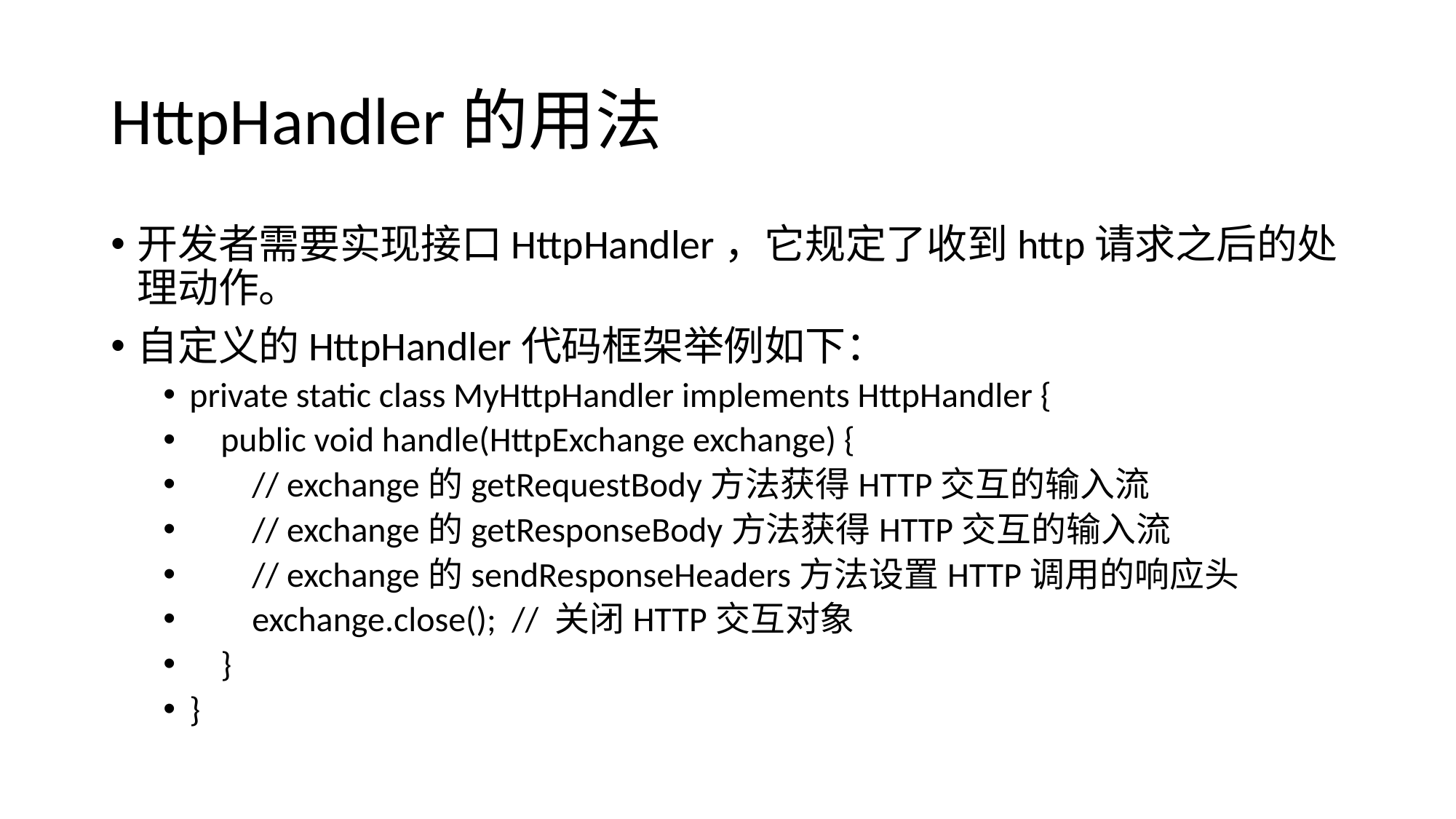

# HttpHandler的用法
开发者需要实现接口HttpHandler，它规定了收到http请求之后的处理动作。
自定义的HttpHandler代码框架举例如下：
private static class MyHttpHandler implements HttpHandler {
    public void handle(HttpExchange exchange) {
        // exchange的getRequestBody方法获得HTTP交互的输入流
        // exchange的getResponseBody方法获得HTTP交互的输入流
        // exchange的sendResponseHeaders方法设置HTTP调用的响应头
        exchange.close();  // 关闭HTTP交互对象
    }
}